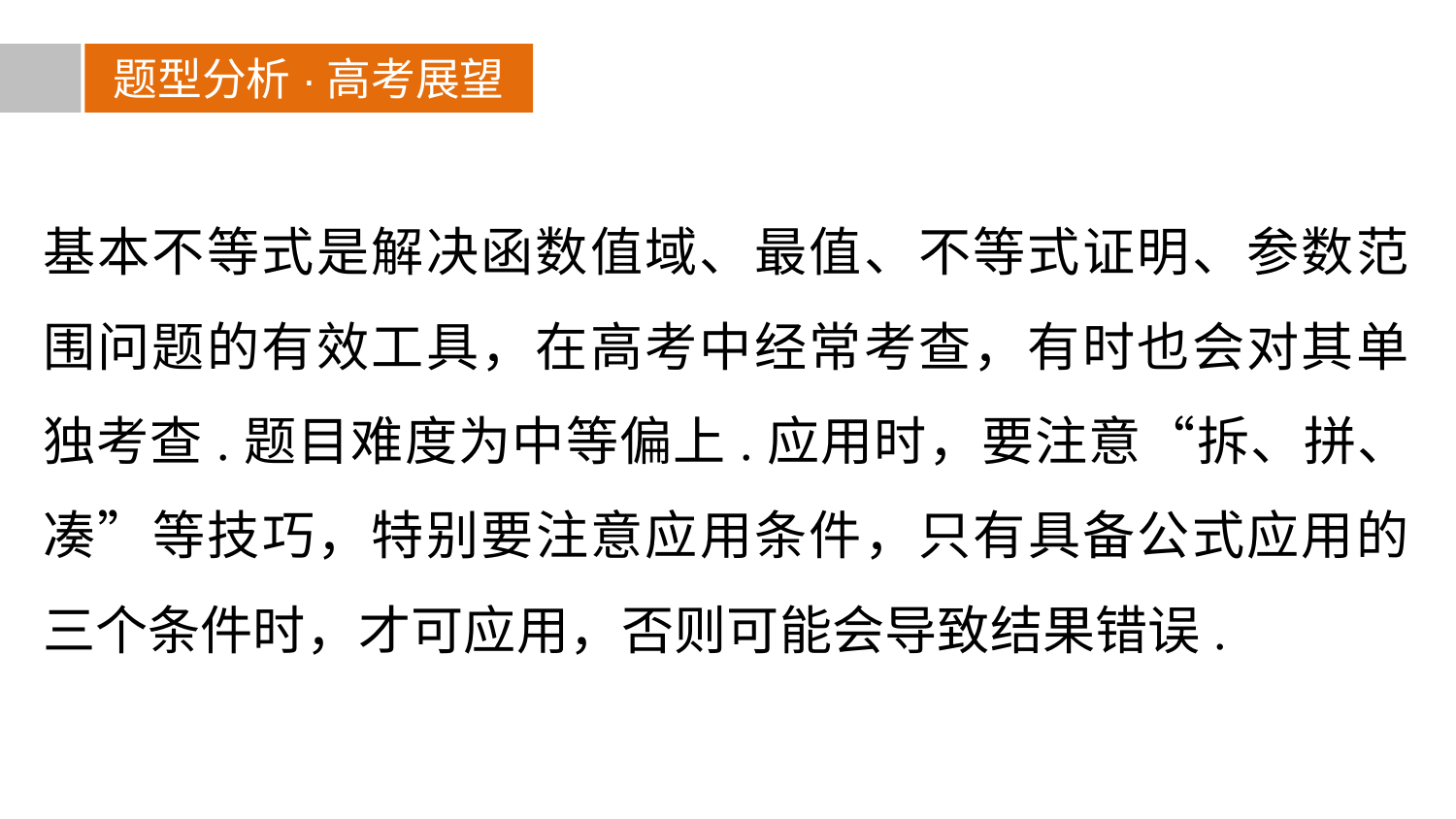

题型分析·高考展望
基本不等式是解决函数值域、最值、不等式证明、参数范围问题的有效工具，在高考中经常考查，有时也会对其单独考查.题目难度为中等偏上.应用时，要注意“拆、拼、凑”等技巧，特别要注意应用条件，只有具备公式应用的三个条件时，才可应用，否则可能会导致结果错误.